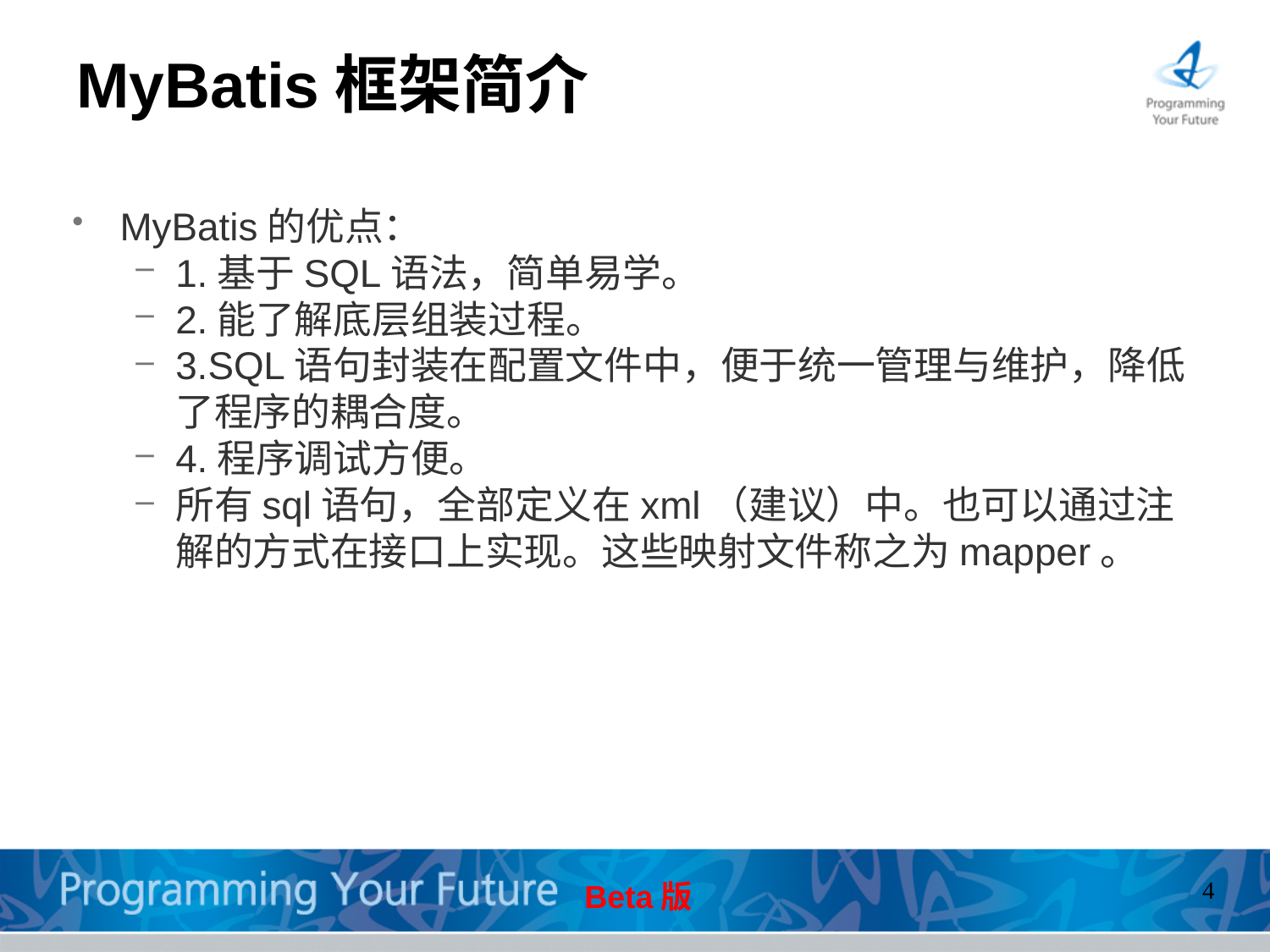

# MyBatis框架简介

MyBatis的优点：
1.基于SQL语法，简单易学。
2.能了解底层组装过程。
3.SQL语句封装在配置文件中，便于统一管理与维护，降低了程序的耦合度。
4.程序调试方便。
所有sql语句，全部定义在xml（建议）中。也可以通过注解的方式在接口上实现。这些映射文件称之为mapper。